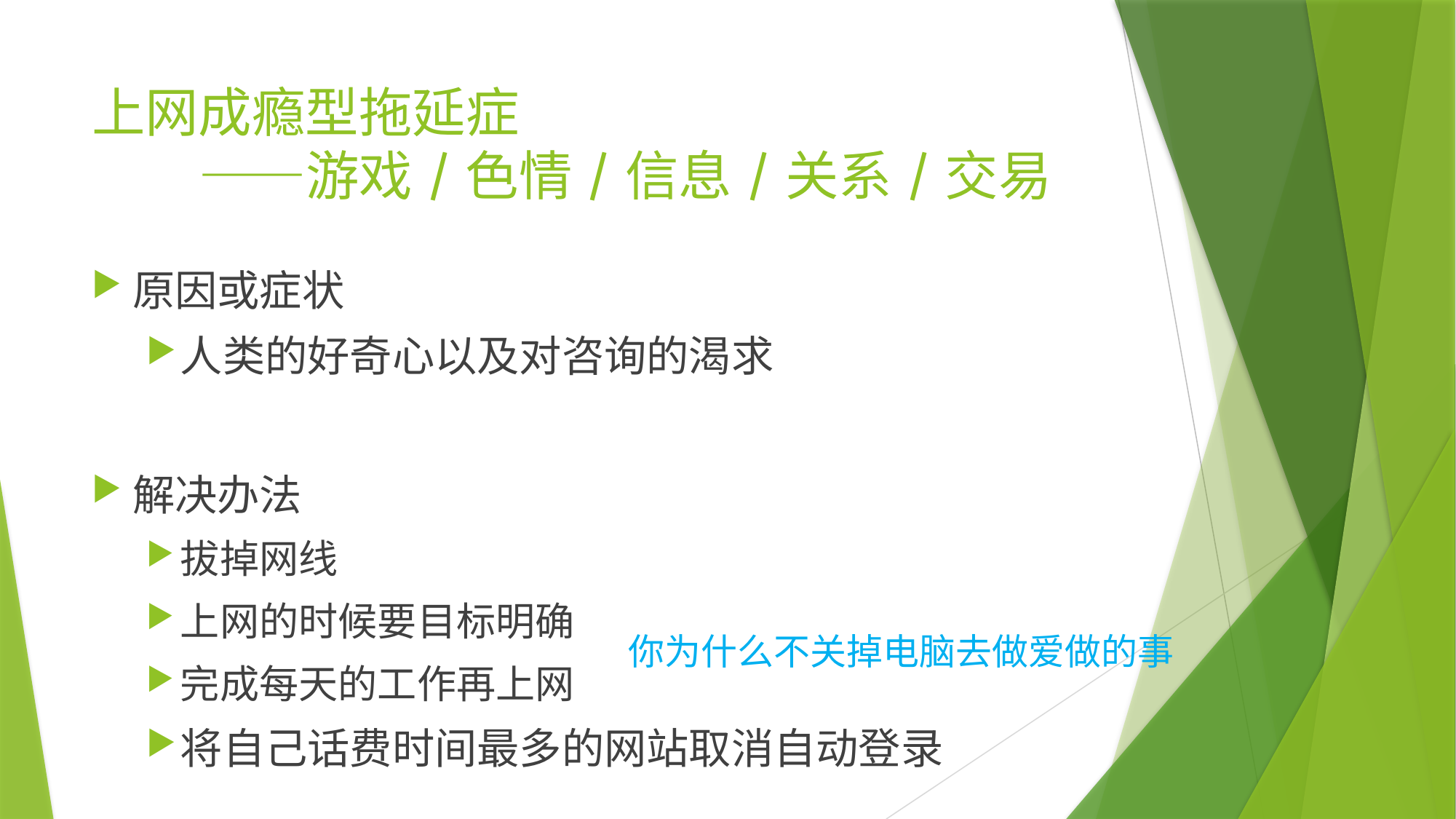

# 上网成瘾型拖延症 ——游戏/色情/信息/关系/交易
原因或症状
人类的好奇心以及对咨询的渴求

解决办法
拔掉网线
上网的时候要目标明确
完成每天的工作再上网
将自己话费时间最多的网站取消自动登录
你为什么不关掉电脑去做爱做的事